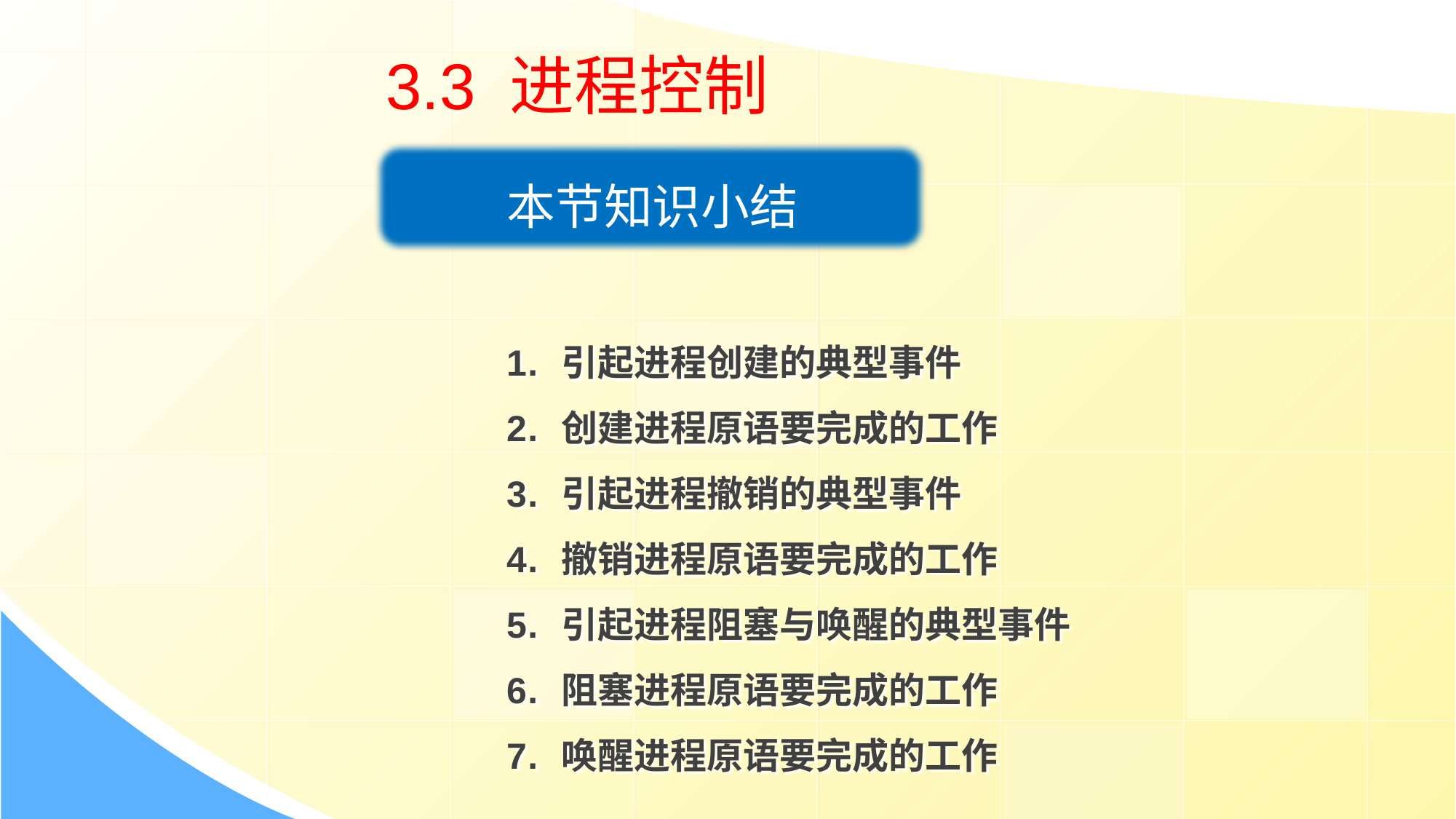

3.3 进程控制

本节知识小结
引起进程创建的典型事件
创建进程原语要完成的工作
引起进程撤销的典型事件
撤销进程原语要完成的工作
引起进程阻塞与唤醒的典型事件
阻塞进程原语要完成的工作
唤醒进程原语要完成的工作